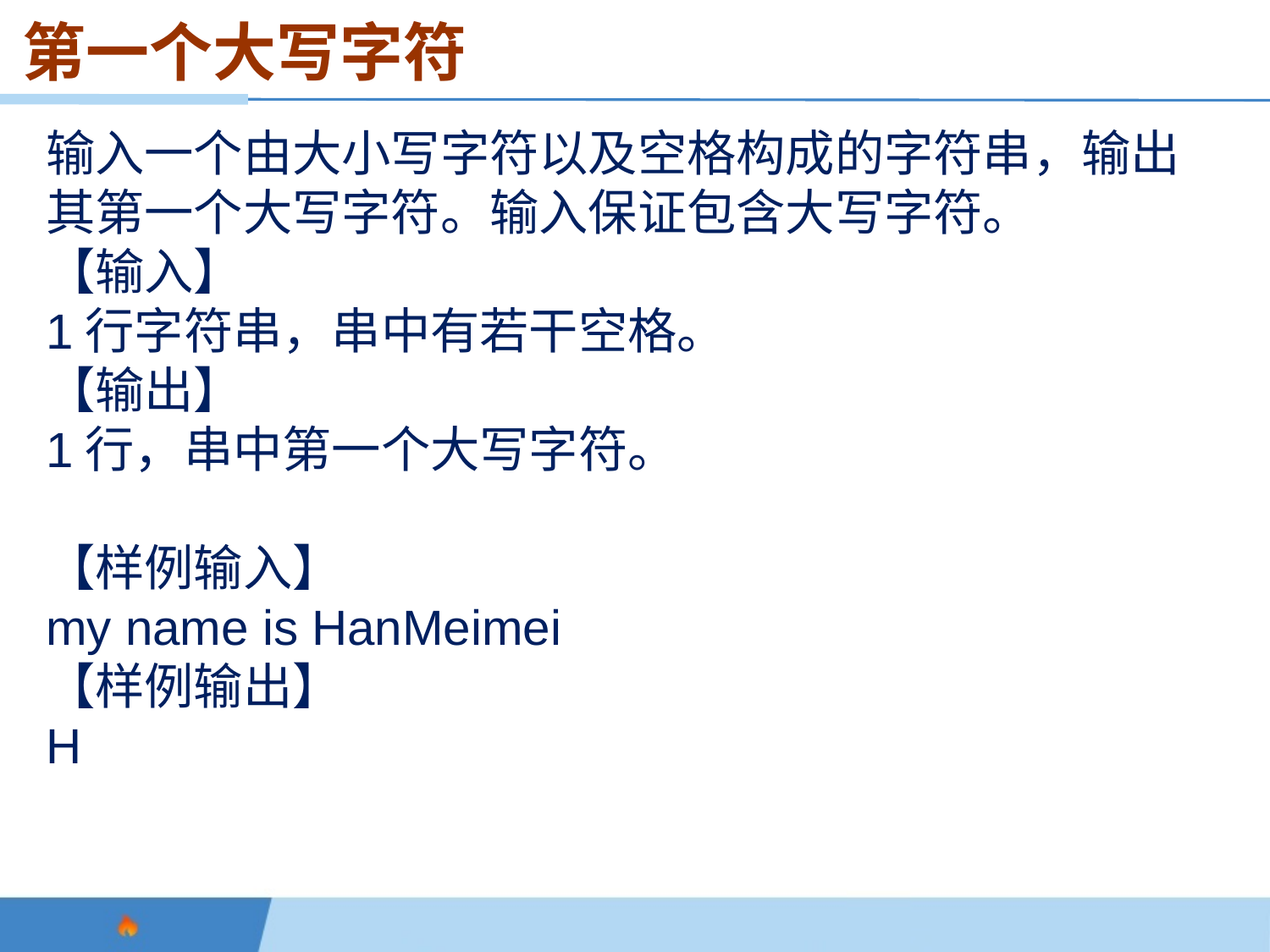

第一个大写字符
输入一个由大小写字符以及空格构成的字符串，输出其第一个大写字符。输入保证包含大写字符。
【输入】
1行字符串，串中有若干空格。
【输出】
1行，串中第一个大写字符。

【样例输入】
my name is HanMeimei
【样例输出】
H